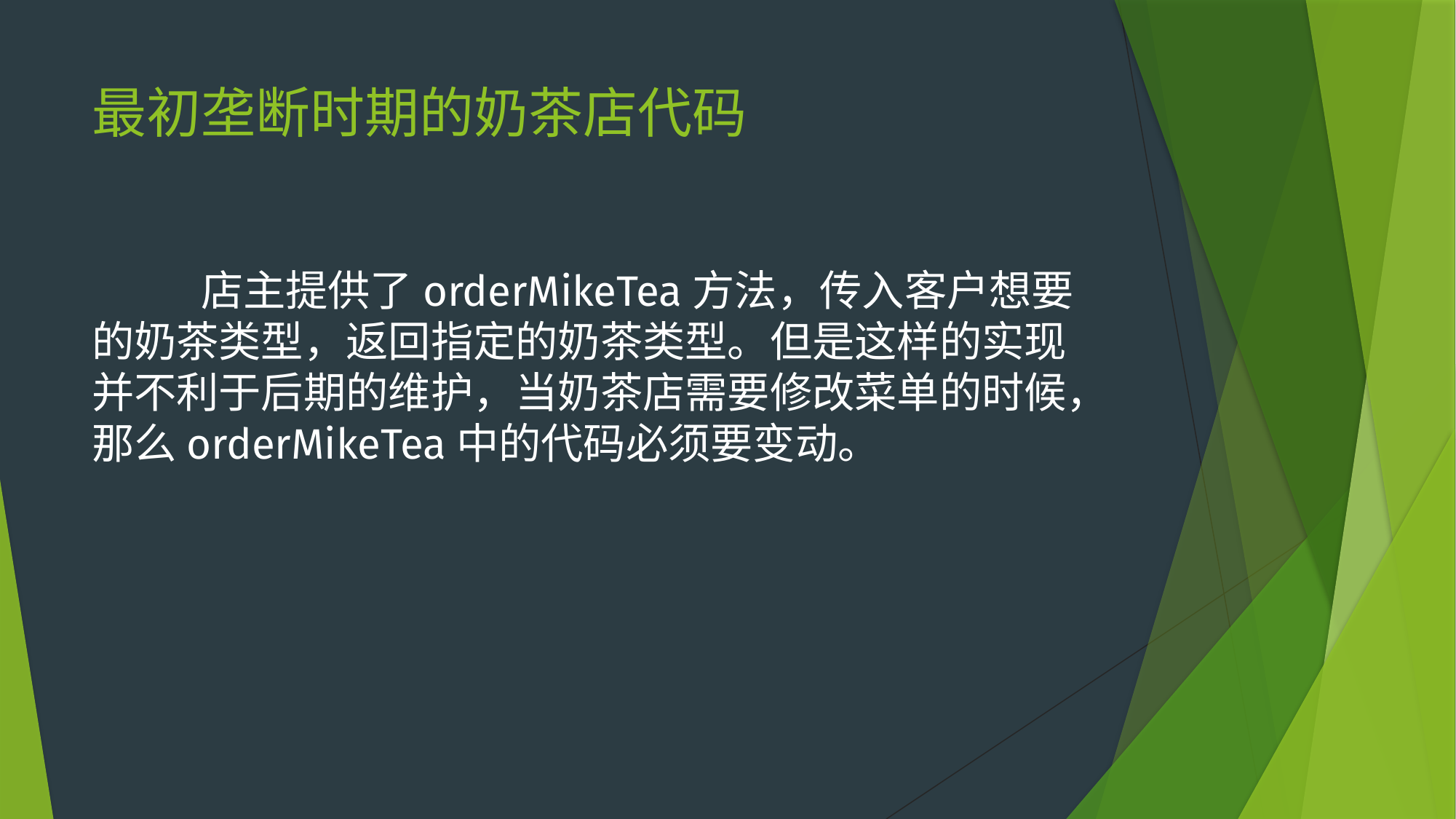

# 最初垄断时期的奶茶店代码
	店主提供了orderMikeTea方法，传入客户想要的奶茶类型，返回指定的奶茶类型。但是这样的实现并不利于后期的维护，当奶茶店需要修改菜单的时候，那么orderMikeTea中的代码必须要变动。